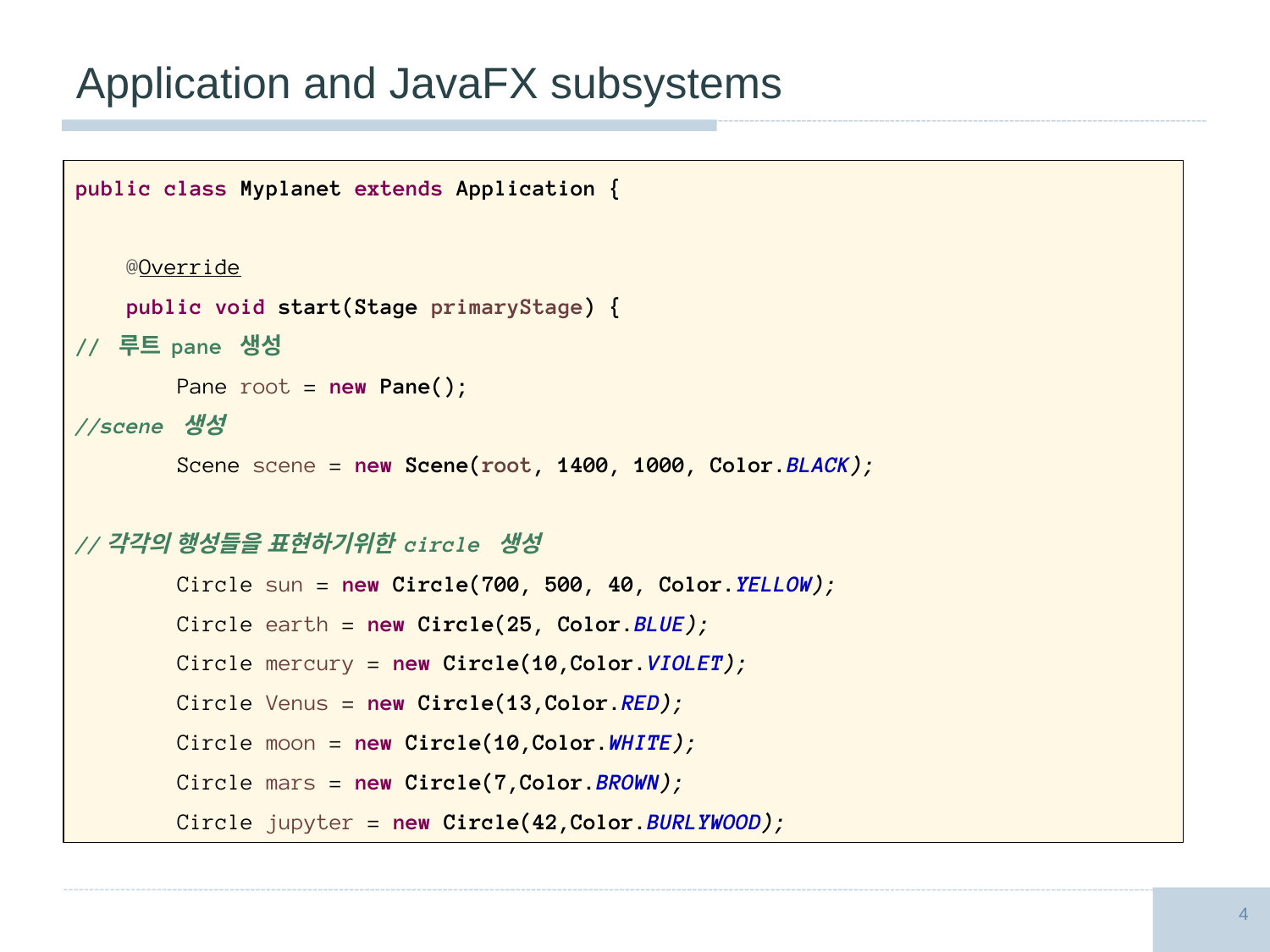

# Application and JavaFX subsystems
public class Myplanet extends Application {

    @Override
    public void start(Stage primaryStage) {
// 루트 pane 생성
        Pane root = new Pane();
//scene 생성
        Scene scene = new Scene(root, 1400, 1000, Color.BLACK);

//각각의 행성들을 표현하기위한 circle 생성
        Circle sun = new Circle(700, 500, 40, Color.YELLOW);
        Circle earth = new Circle(25, Color.BLUE);
        Circle mercury = new Circle(10,Color.VIOLET);
        Circle Venus = new Circle(13,Color.RED);
        Circle moon = new Circle(10,Color.WHITE);
        Circle mars = new Circle(7,Color.BROWN);
        Circle jupyter = new Circle(42,Color.BURLYWOOD);